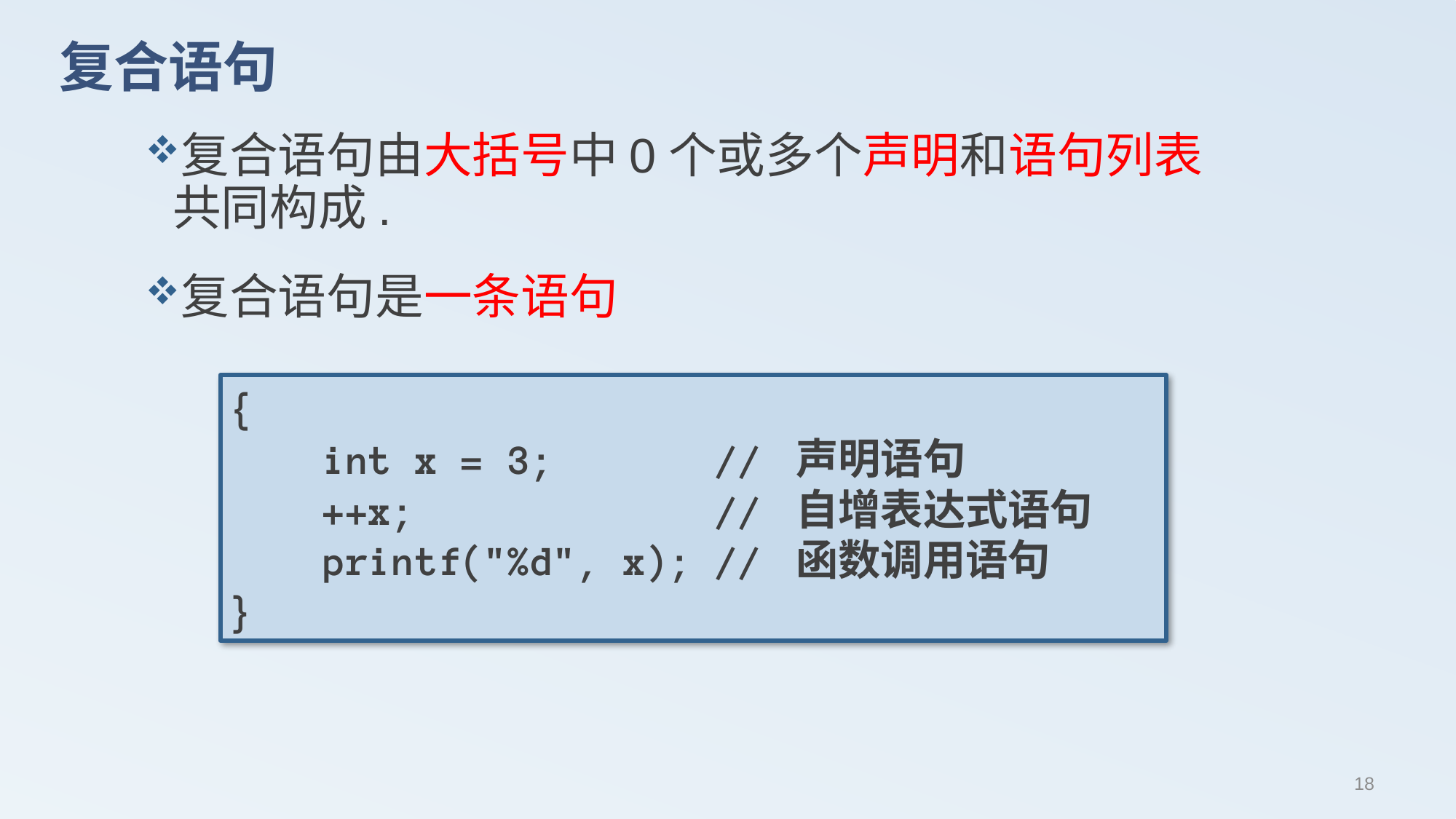

# 复合语句
复合语句由大括号中0个或多个声明和语句列表共同构成.
复合语句是一条语句

{
    int x = 3;       // 声明语句
    ++x;             // 自增表达式语句
    printf("%d", x); // 函数调用语句
}